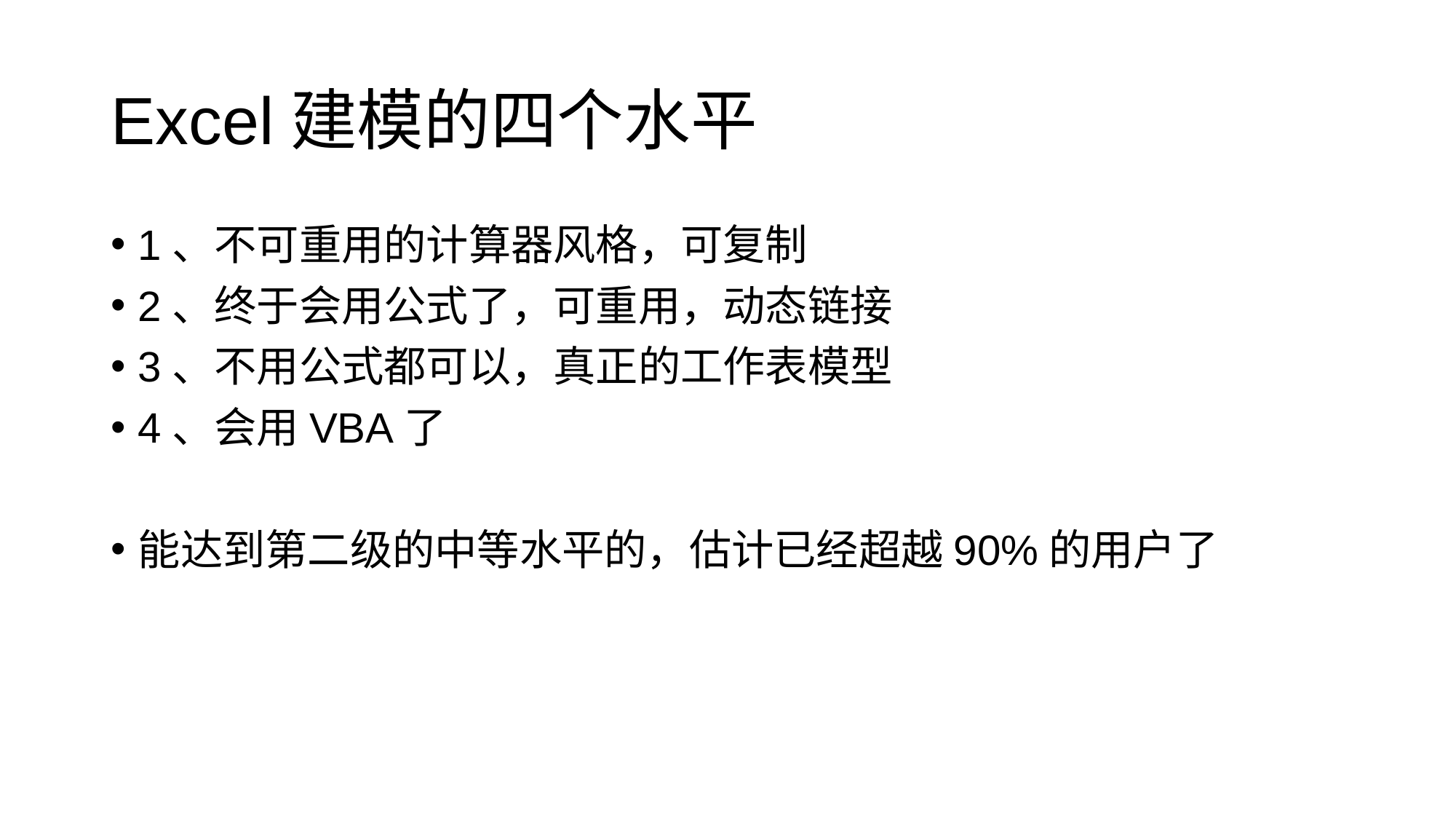

# Excel建模的四个水平
1、不可重用的计算器风格，可复制
2、终于会用公式了，可重用，动态链接
3、不用公式都可以，真正的工作表模型
4、会用VBA了

能达到第二级的中等水平的，估计已经超越90%的用户了